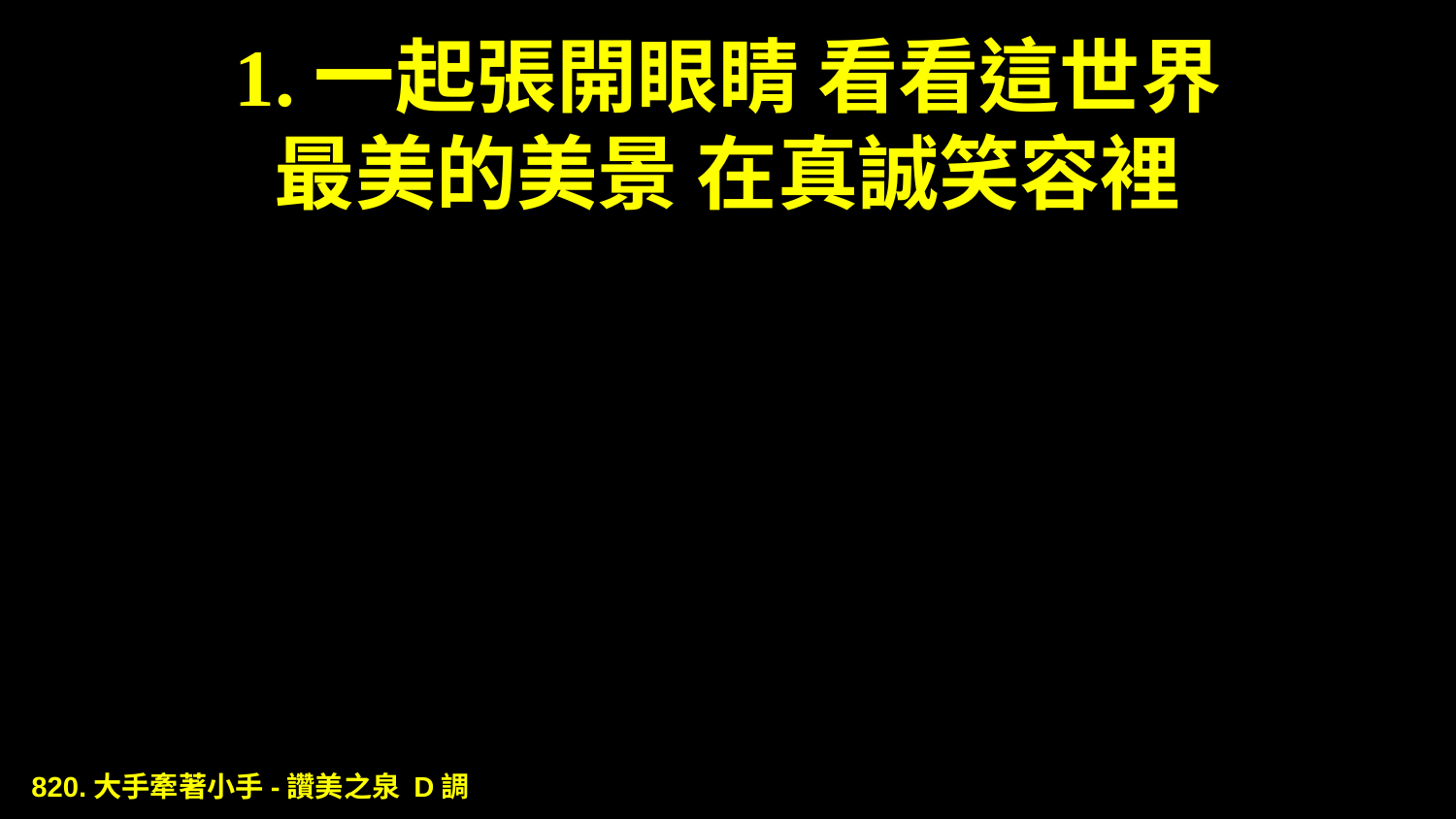

# 1.一起張開眼睛 看看這世界 最美的美景 在真誠笑容裡
820.大手牽著小手-讚美之泉 D調